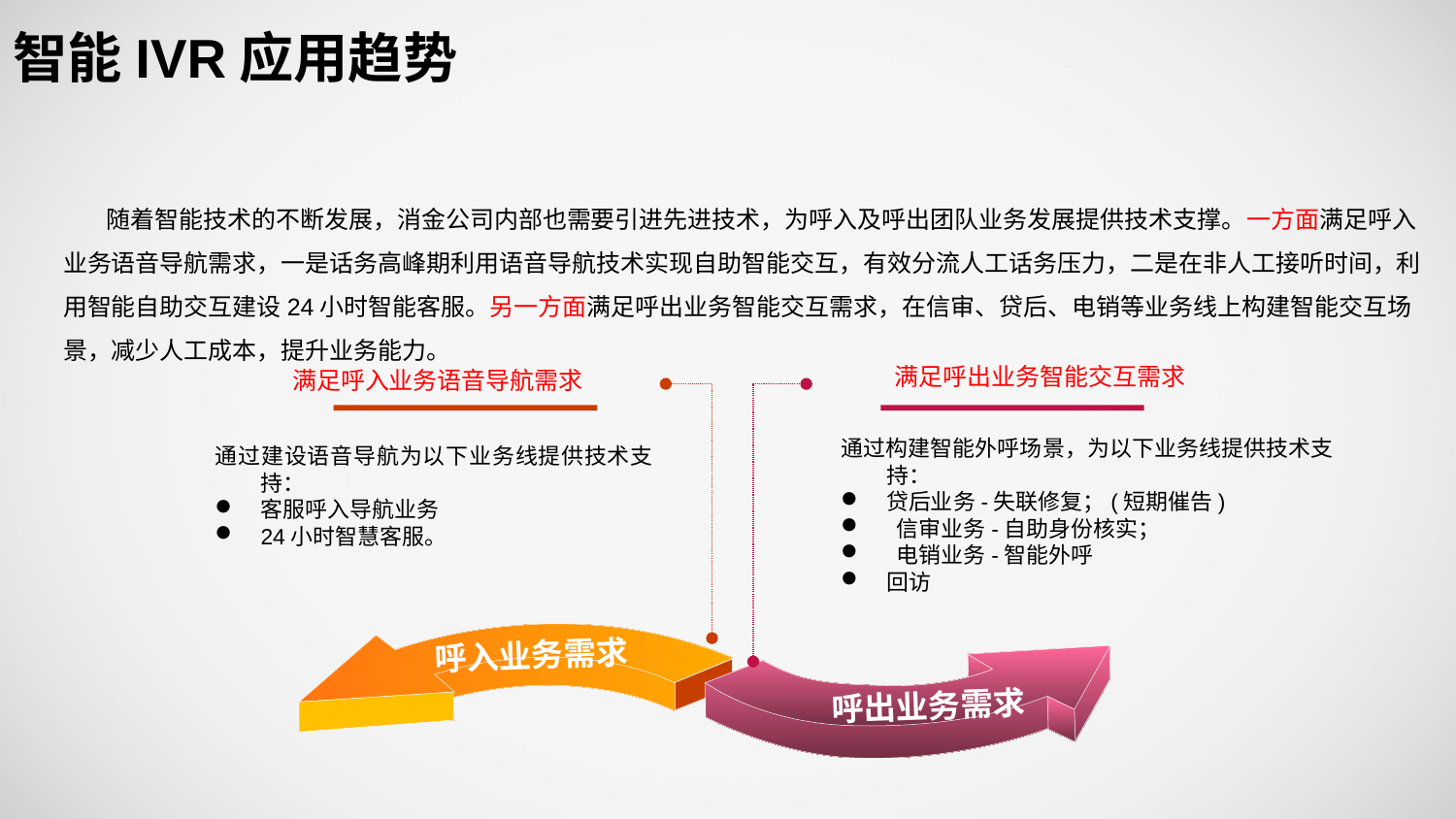

智能IVR应用趋势
       随着智能技术的不断发展，消金公司内部也需要引进先进技术，为呼入及呼出团队业务发展提供技术支撑。一方面满足呼入业务语音导航需求，一是话务高峰期利用语音导航技术实现自助智能交互，有效分流人工话务压力，二是在非人工接听时间，利用智能自助交互建设24小时智能客服。另一方面满足呼出业务智能交互需求，在信审、贷后、电销等业务线上构建智能交互场景，减少人工成本，提升业务能力。
满足呼出业务智能交互需求
满足呼入业务语音导航需求

通过构建智能外呼场景，为以下业务线提供技术支持：
贷后业务-失联修复；(短期催告)
 信审业务-自助身份核实；
 电销业务-智能外呼
回访

通过建设语音导航为以下业务线提供技术支持：
客服呼入导航业务
24小时智慧客服。

呼入业务需求

呼出业务需求